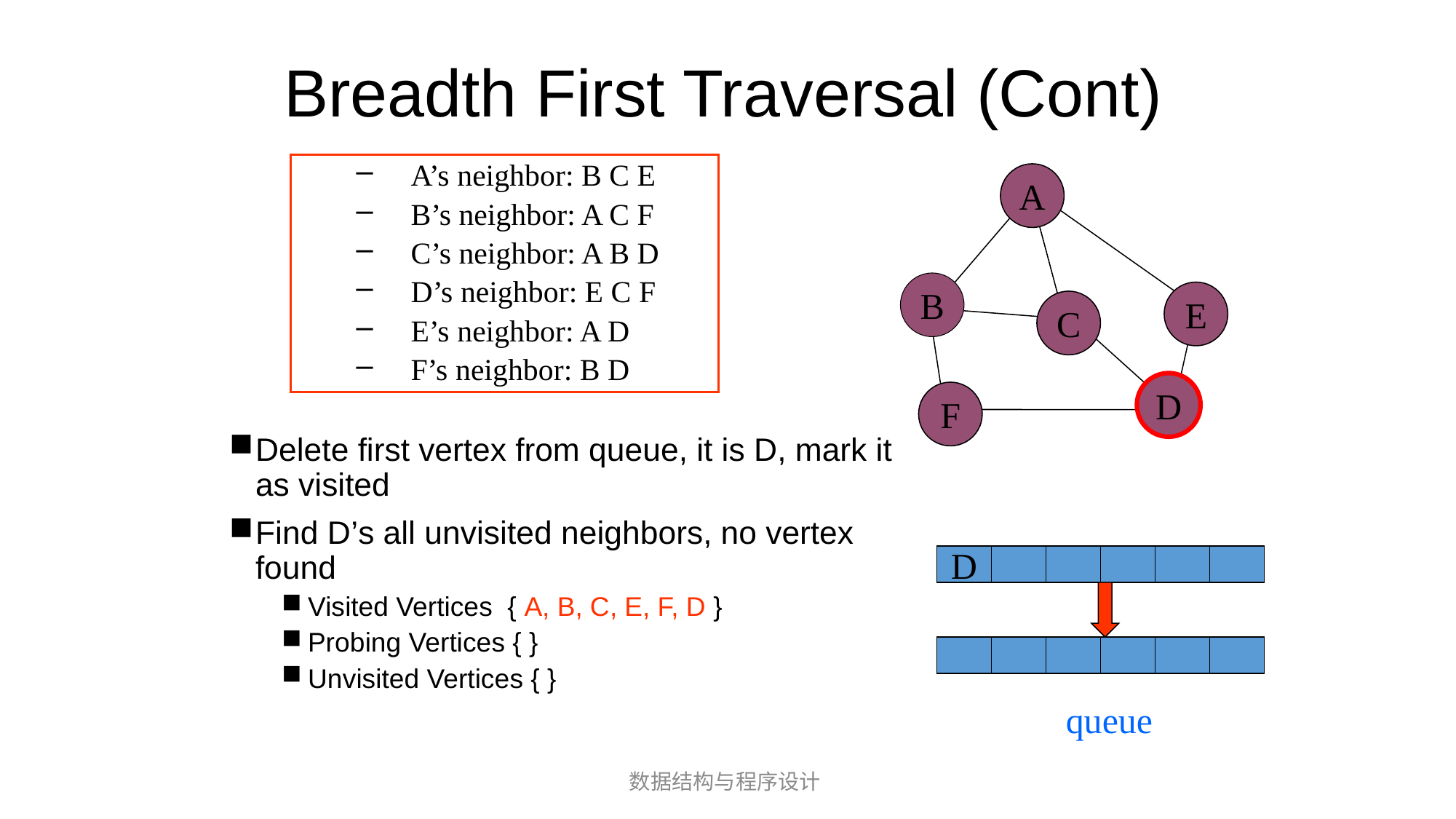

# Breadth First Traversal (Cont)
A’s neighbor: B C E
B’s neighbor: A C F
C’s neighbor: A B D
D’s neighbor: E C F
E’s neighbor: A D
F’s neighbor: B D
A

B
E
C

D
F

Delete first vertex from queue, it is D, mark it as visited
Find D’s all unvisited neighbors, no vertex found
Visited Vertices  { A, B, C, E, F, D }
Probing Vertices { }
Unvisited Vertices { }
D

queue

数据结构与程序设计
58